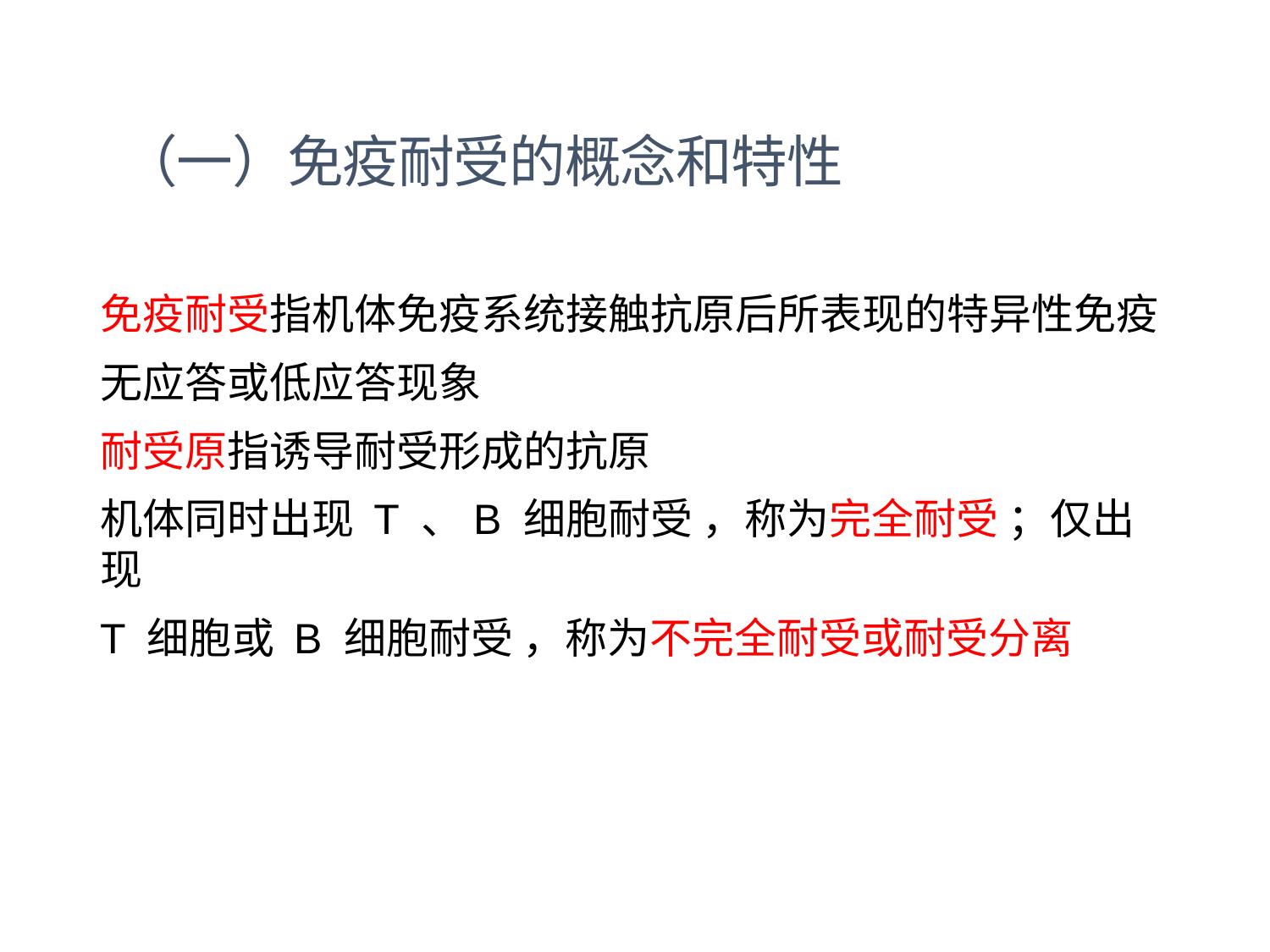

（一）免疫耐受的概念和特性
免疫耐受指机体免疫系统接触抗原后所表现的特异性免疫
无应答或低应答现象
耐受原指诱导耐受形成的抗原
机体同时出现 T 、B 细胞耐受 ，称为完全耐受 ；仅出现
T 细胞或 B 细胞耐受 ，称为不完全耐受或耐受分离